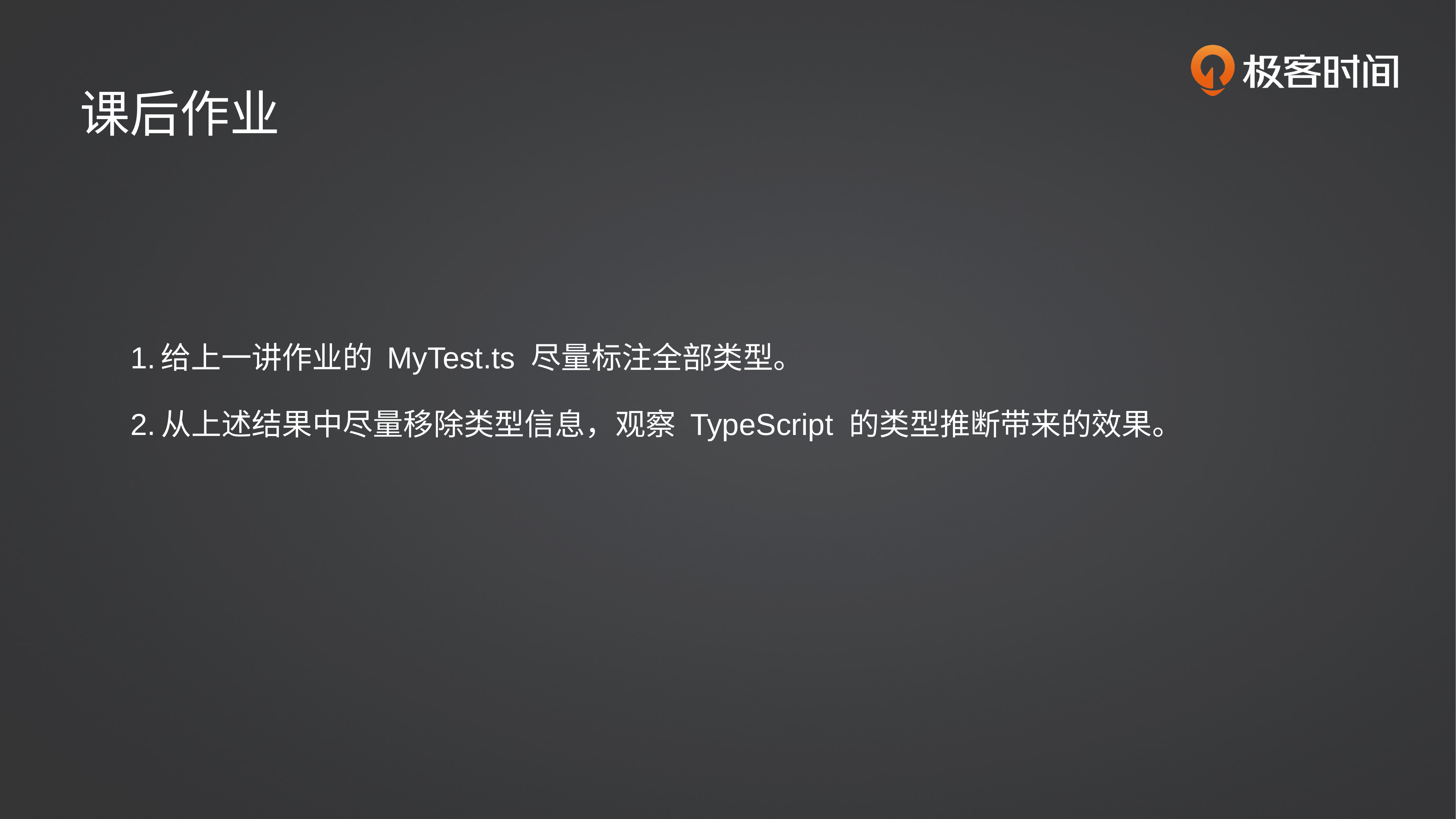

课后作业
给上一讲作业的 MyTest.ts 尽量标注全部类型。
从上述结果中尽量移除类型信息，观察 TypeScript 的类型推断带来的效果。